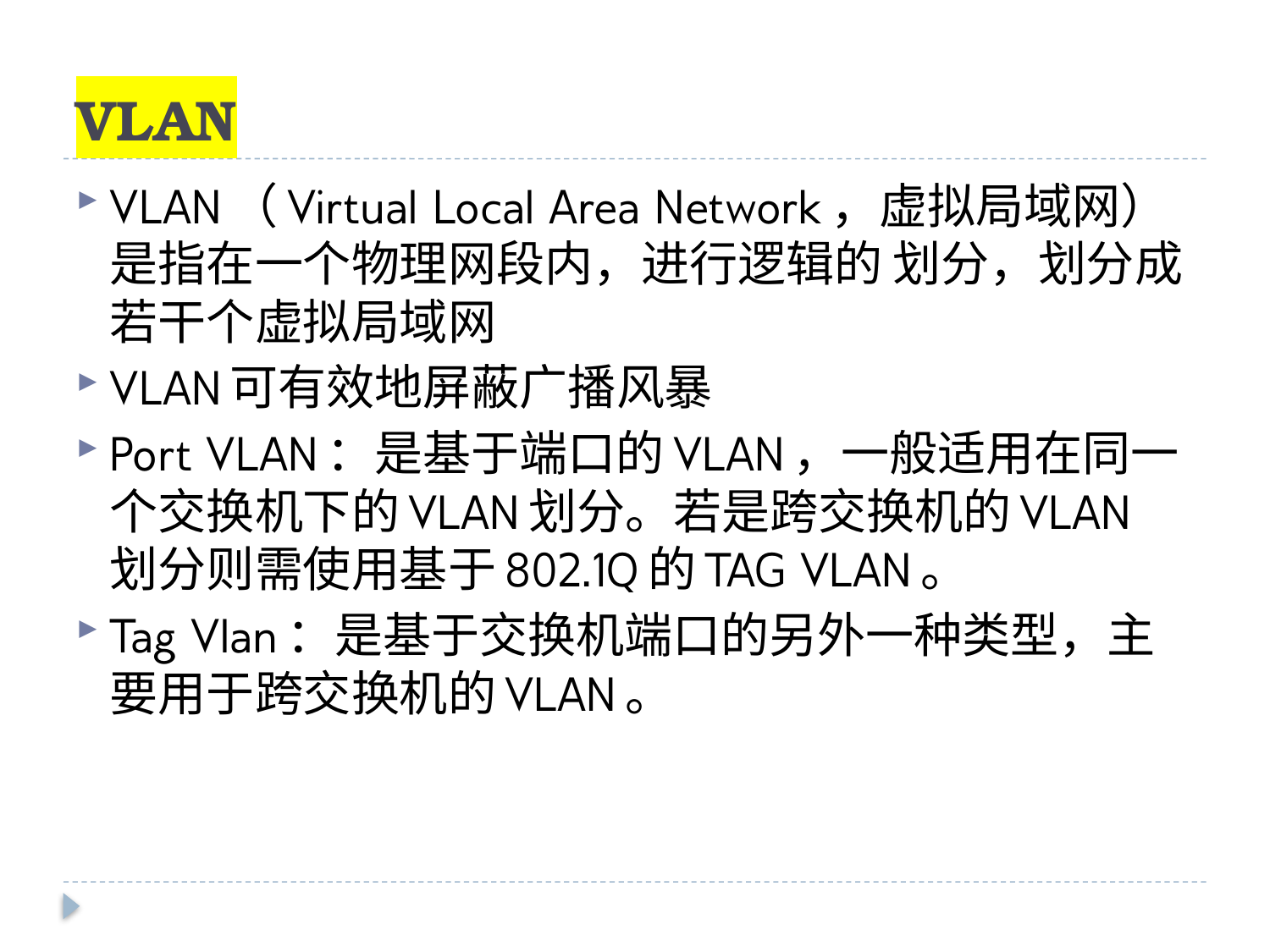

# VLAN
VLAN（Virtual Local Area Network，虚拟局域网）是指在一个物理网段内，进行逻辑的 划分，划分成若干个虚拟局域网
VLAN可有效地屏蔽广播风暴
Port VLAN：是基于端口的VLAN，一般适用在同一个交换机下的VLAN划分。若是跨交换机的VLAN划分则需使用基于802.1Q的TAG VLAN。
Tag Vlan：是基于交换机端口的另外一种类型，主要用于跨交换机的VLAN。